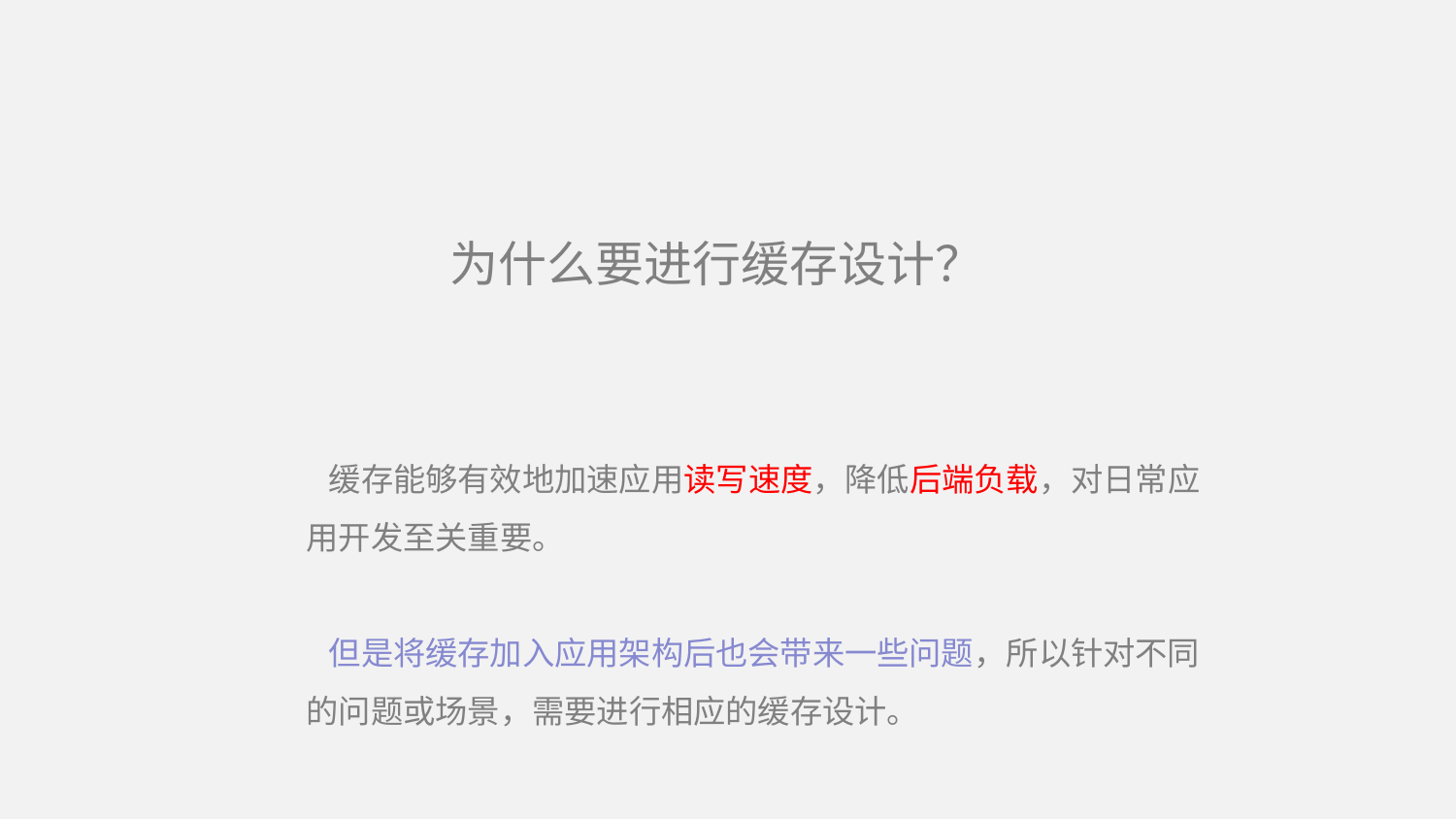

为什么要进行缓存设计？
  缓存能够有效地加速应用读写速度，降低后端负载，对日常应用开发至关重要。

  但是将缓存加入应用架构后也会带来一些问题，所以针对不同的问题或场景，需要进行相应的缓存设计。